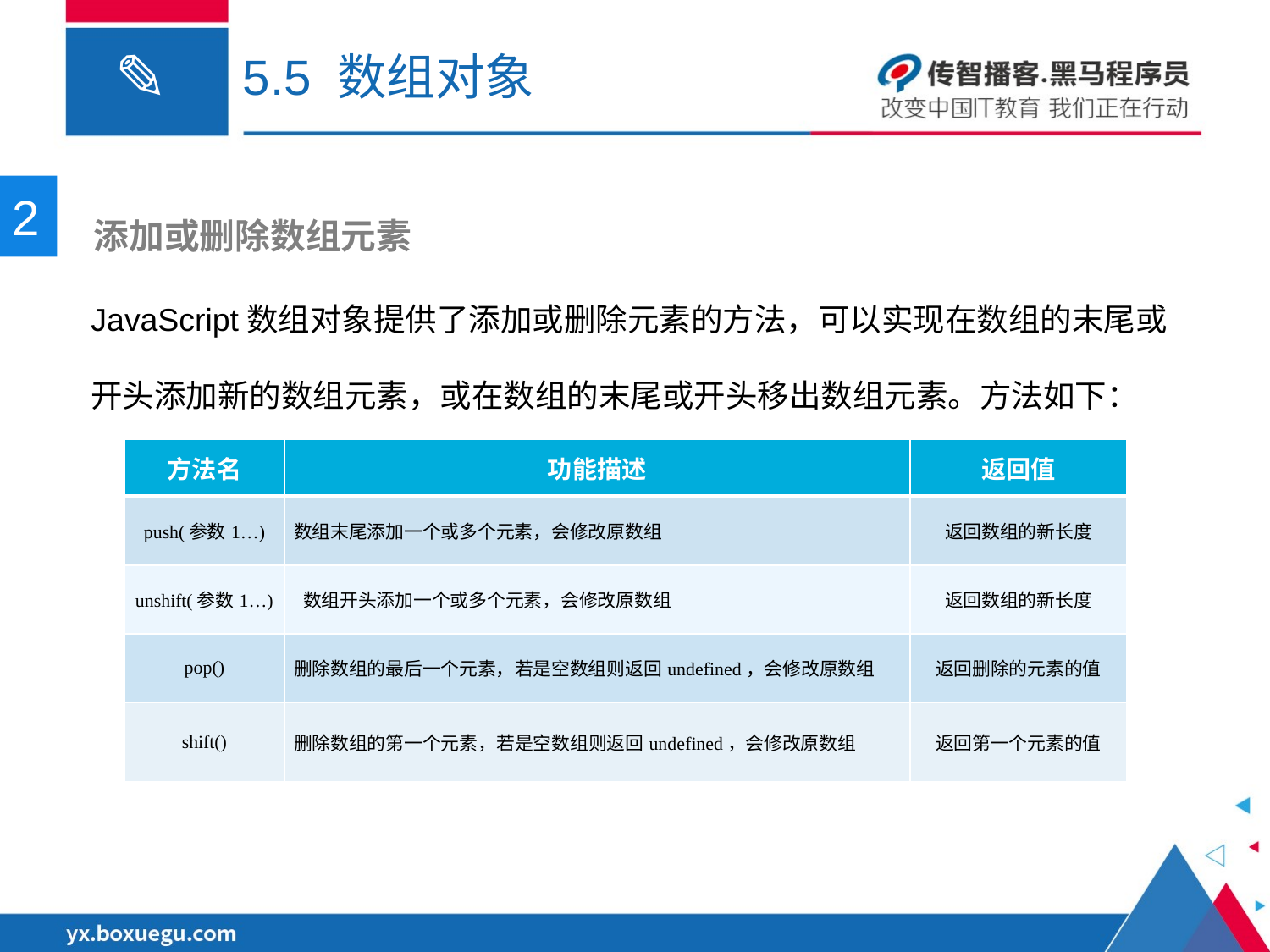

# 5.5 数组对象

2
  添加或删除数组元素
JavaScript数组对象提供了添加或删除元素的方法，可以实现在数组的末尾或开头添加新的数组元素，或在数组的末尾或开头移出数组元素。方法如下：
| 方法名 | 功能描述 | 返回值 |
| --- | --- | --- |
| push(参数1…) | 数组末尾添加一个或多个元素，会修改原数组 | 返回数组的新长度 |
| unshift(参数1…) | 数组开头添加一个或多个元素，会修改原数组 | 返回数组的新长度 |
| pop() | 删除数组的最后一个元素，若是空数组则返回undefined，会修改原数组 | 返回删除的元素的值 |
| shift() | 删除数组的第一个元素，若是空数组则返回undefined，会修改原数组 | 返回第一个元素的值 |